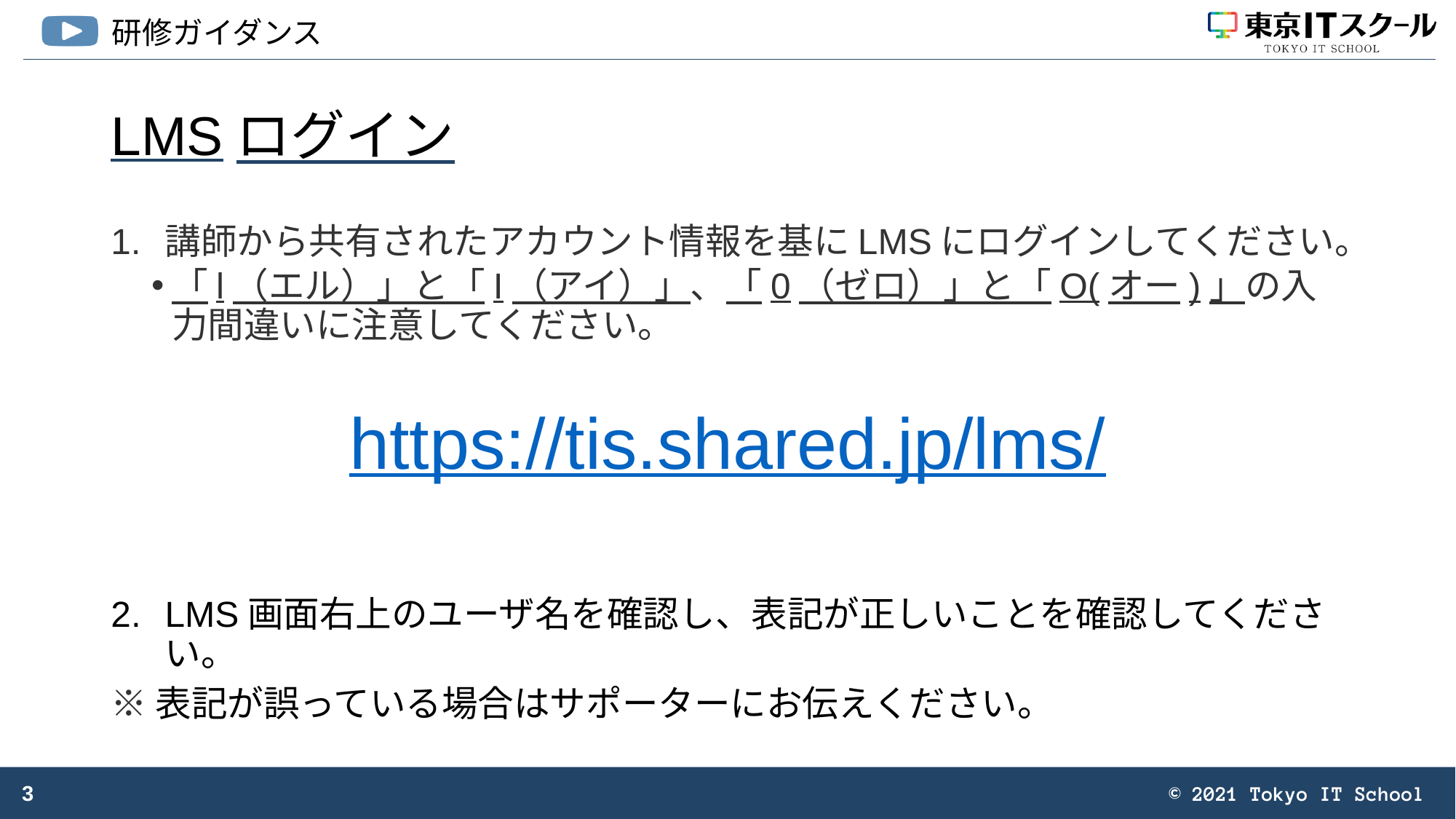

研修ガイダンス
# LMSログイン
講師から共有されたアカウント情報を基にLMSにログインしてください。
「l（エル）」と「I（アイ）」、「0（ゼロ）」と「O(オー)」の入力間違いに注意してください。

https://tis.shared.jp/lms/

LMS画面右上のユーザ名を確認し、表記が正しいことを確認してください。
※表記が誤っている場合はサポーターにお伝えください。
3